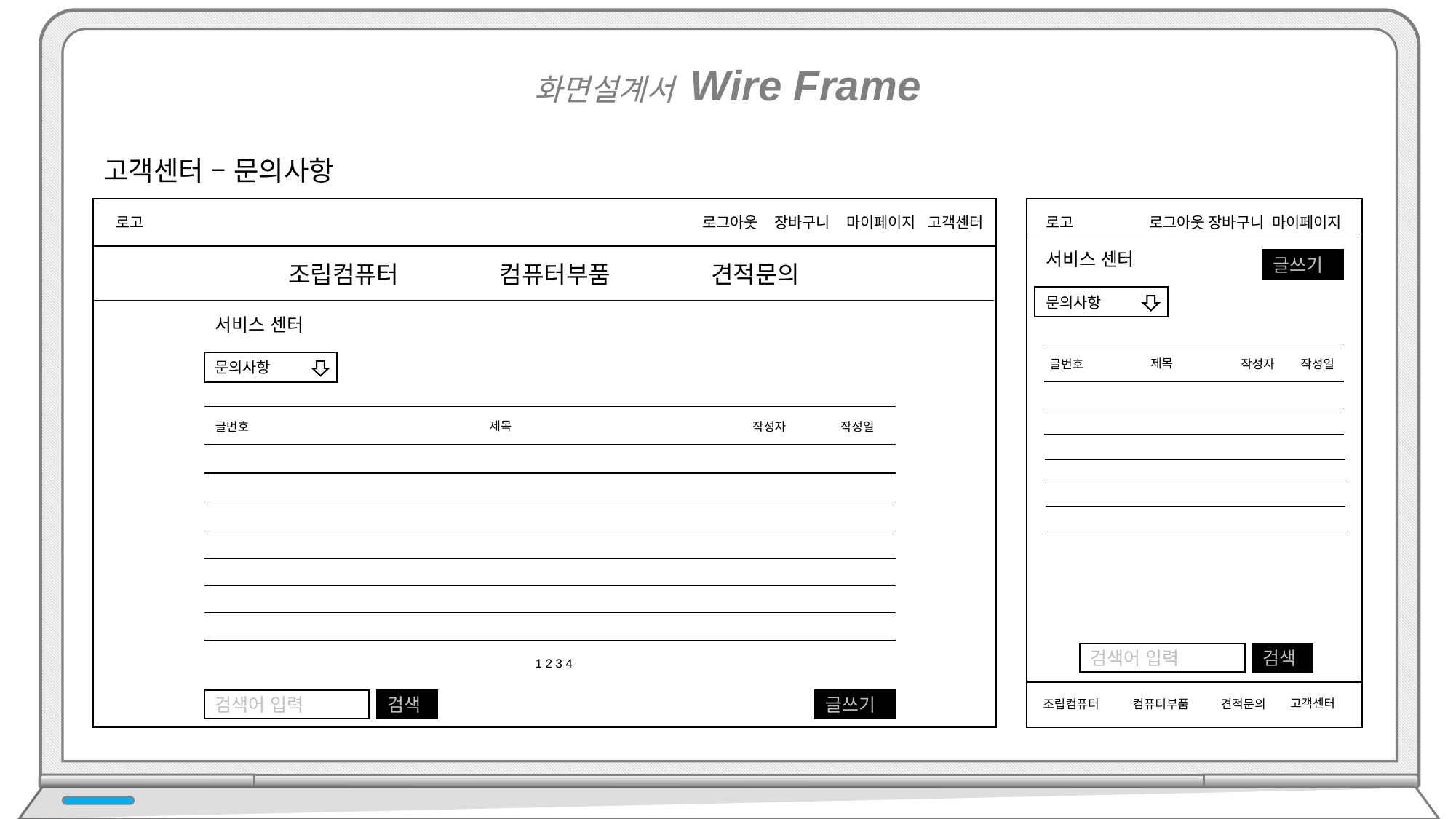

화면설계서 Wire Frame
고객센터 – 문의사항

로그아웃    장바구니    마이페이지   고객센터
로고
로그아웃 장바구니  마이페이지
로고
서비스 센터
글쓰기
조립컴퓨터               컴퓨터부품               견적문의
문의사항

서비스 센터
제목
글번호
작성일
작성자
문의사항

제목
글번호
작성자
작성일
검색어 입력
검색
1 2 3 4

글쓰기
검색어 입력
검색
고객센터
견적문의
조립컴퓨터
컴퓨터부품